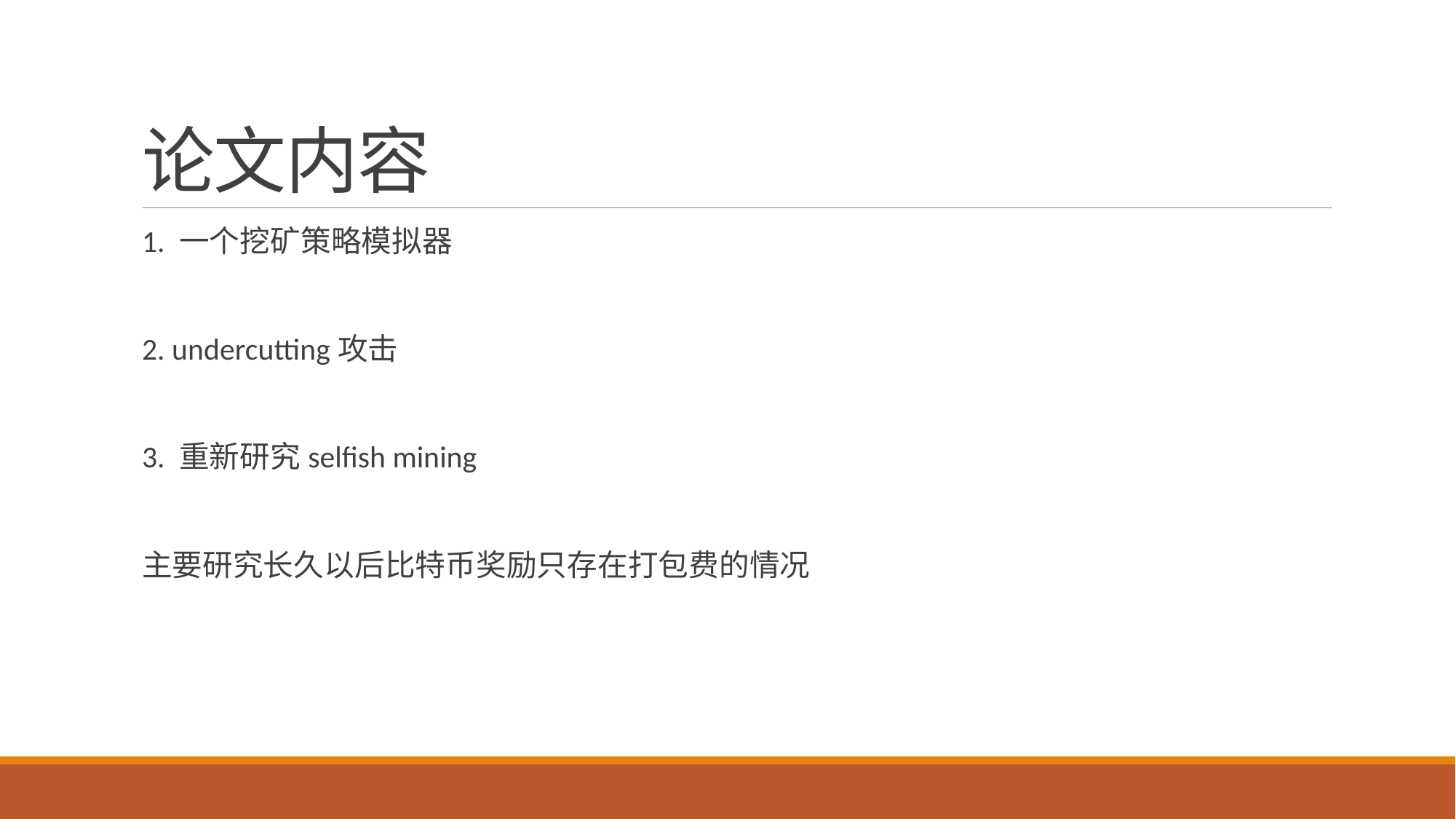

# 论文内容
1. 一个挖矿策略模拟器

2. undercutting攻击

3. 重新研究selfish mining

主要研究长久以后比特币奖励只存在打包费的情况